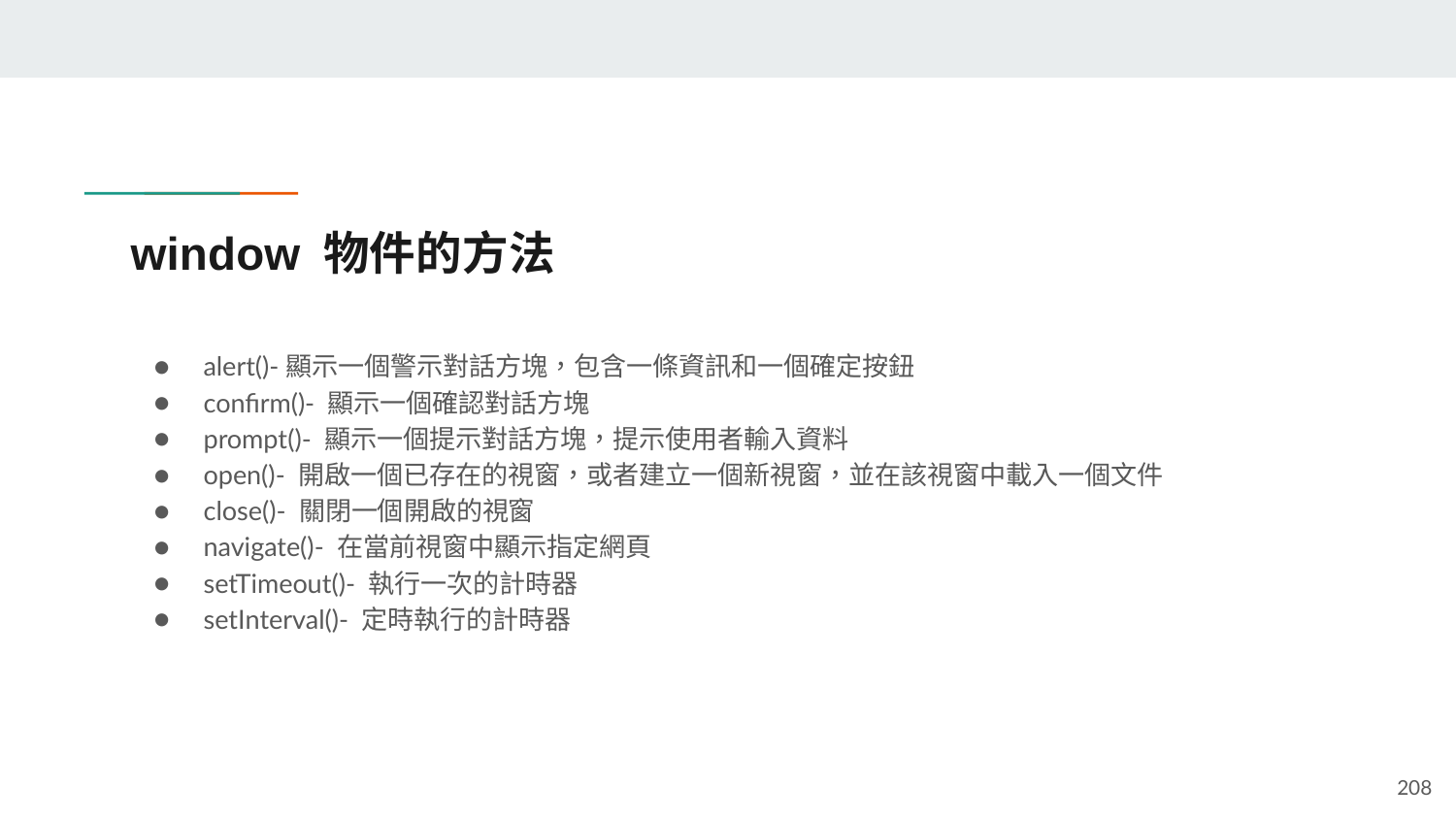

# window 物件的方法
alert()-顯示一個警示對話方塊，包含一條資訊和一個確定按鈕
confirm()- 顯示一個確認對話方塊
prompt()- 顯示一個提示對話方塊，提示使用者輸入資料
open()- 開啟一個已存在的視窗，或者建立一個新視窗，並在該視窗中載入一個文件
close()- 關閉一個開啟的視窗
navigate()- 在當前視窗中顯示指定網頁
setTimeout()- 執行一次的計時器
setInterval()- 定時執行的計時器
208